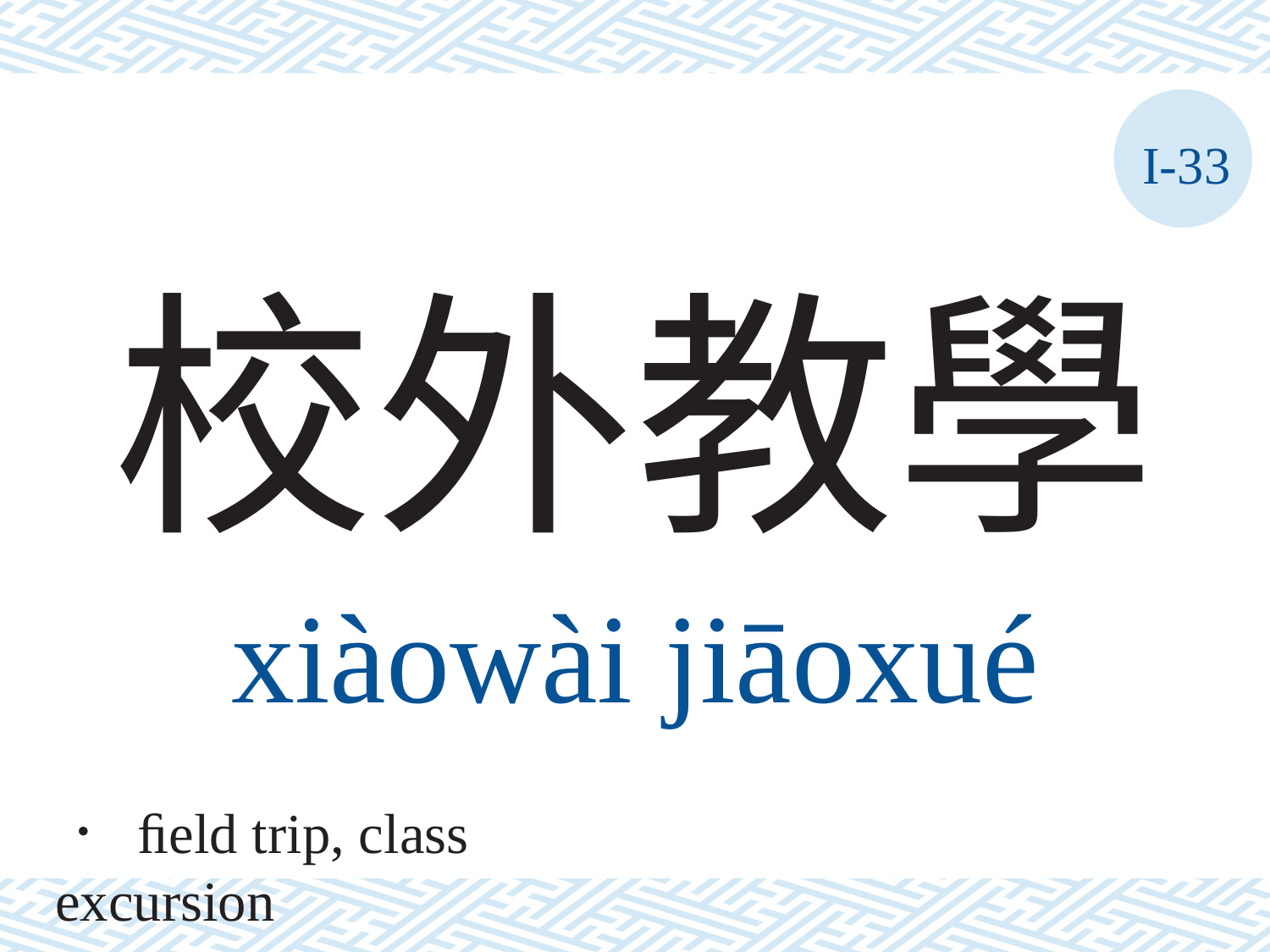

I-33
# 校外教學
xiàowài	jiāoxué
． ﬁeld trip, class excursion